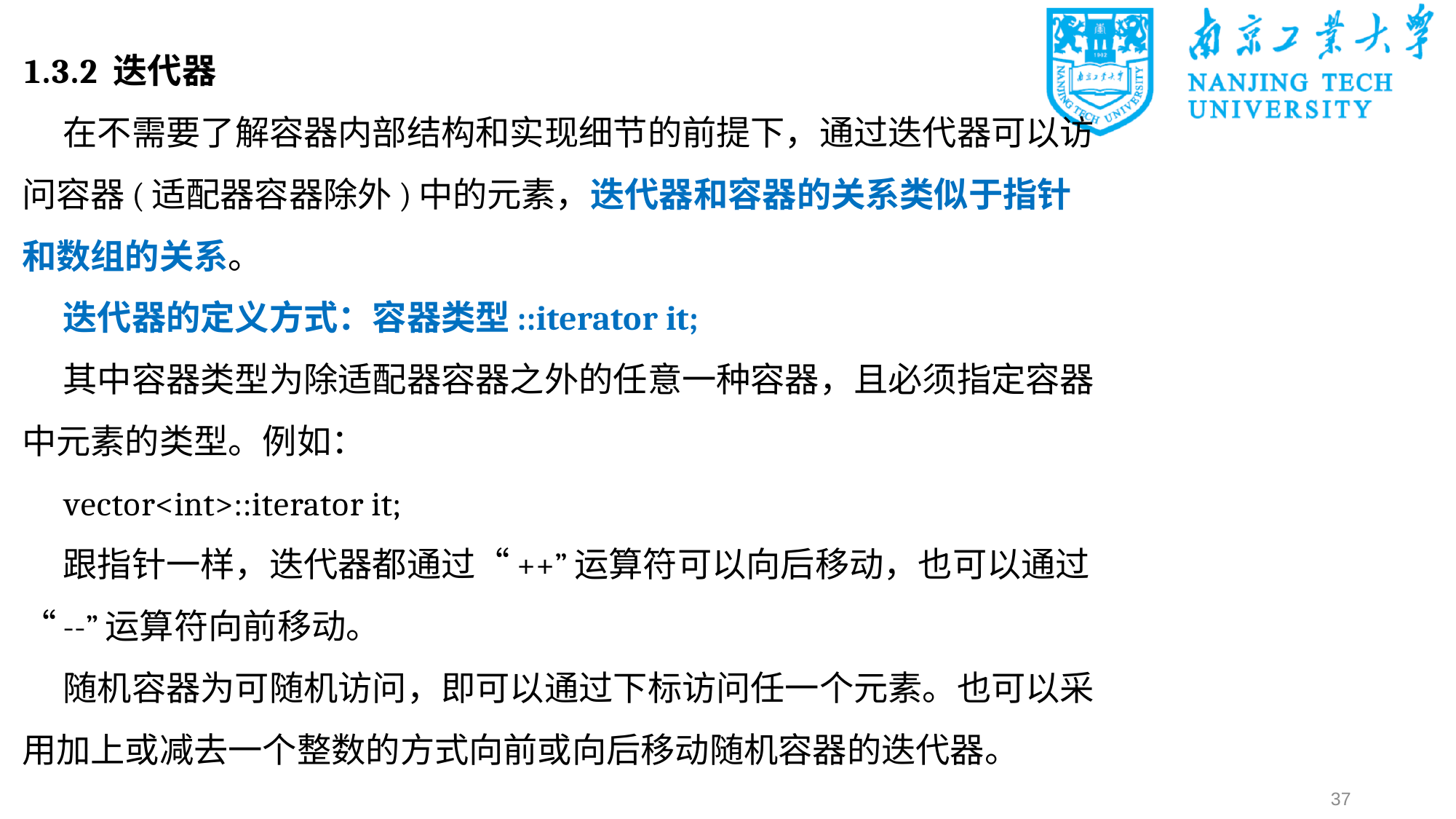

1.3.2 迭代器
在不需要了解容器内部结构和实现细节的前提下，通过迭代器可以访问容器(适配器容器除外)中的元素，迭代器和容器的关系类似于指针和数组的关系。
迭代器的定义方式：容器类型::iterator it;
其中容器类型为除适配器容器之外的任意一种容器，且必须指定容器中元素的类型。例如：
vector<int>::iterator it;
跟指针一样，迭代器都通过“++”运算符可以向后移动，也可以通过“--”运算符向前移动。
随机容器为可随机访问，即可以通过下标访问任一个元素。也可以采用加上或减去一个整数的方式向前或向后移动随机容器的迭代器。
37